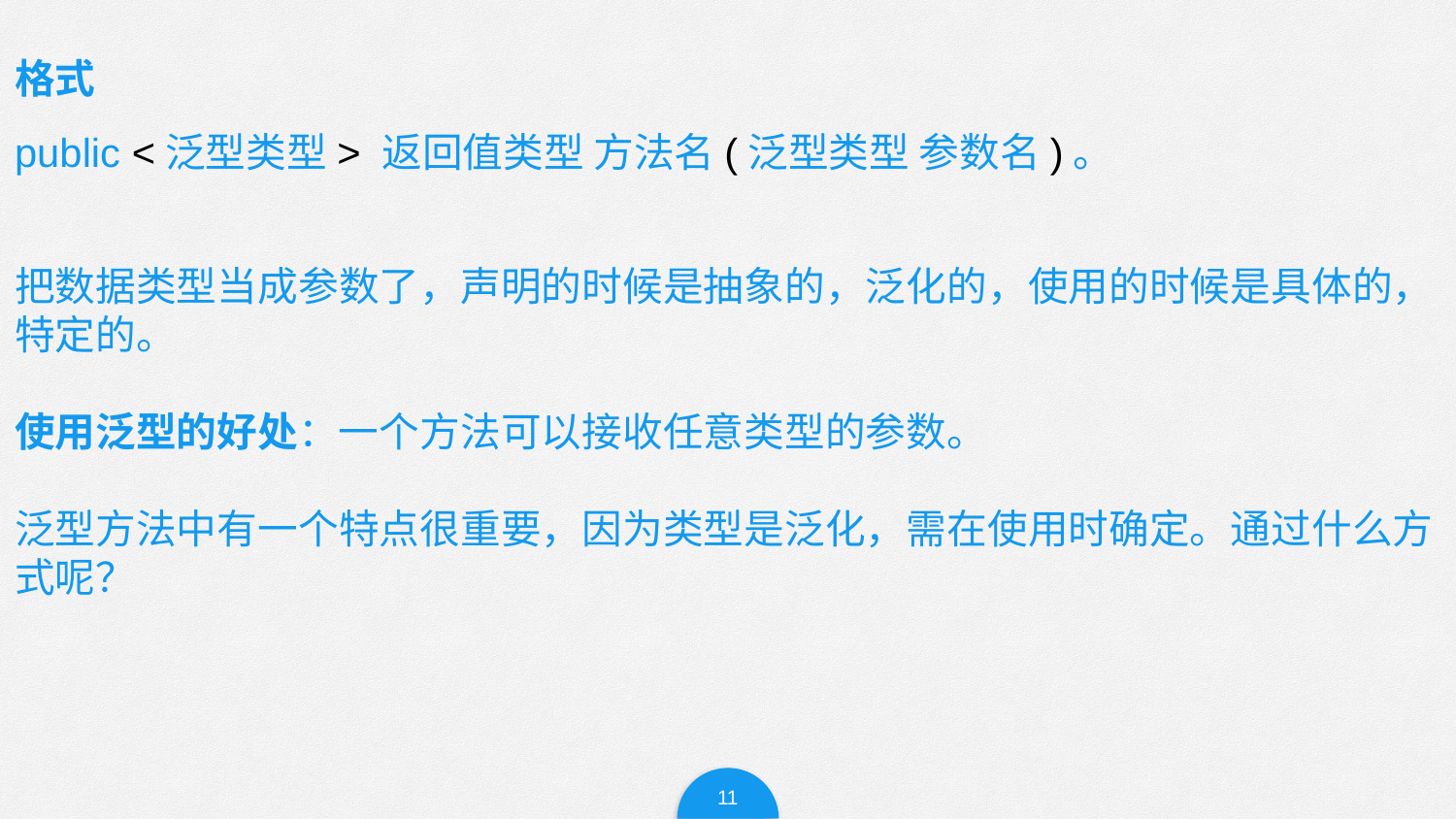

格式

public <泛型类型> 返回值类型 方法名(泛型类型 参数名)。

把数据类型当成参数了，声明的时候是抽象的，泛化的，使用的时候是具体的，特定的。

使用泛型的好处：一个方法可以接收任意类型的参数。

泛型方法中有一个特点很重要，因为类型是泛化，需在使用时确定。通过什么方式呢？
11